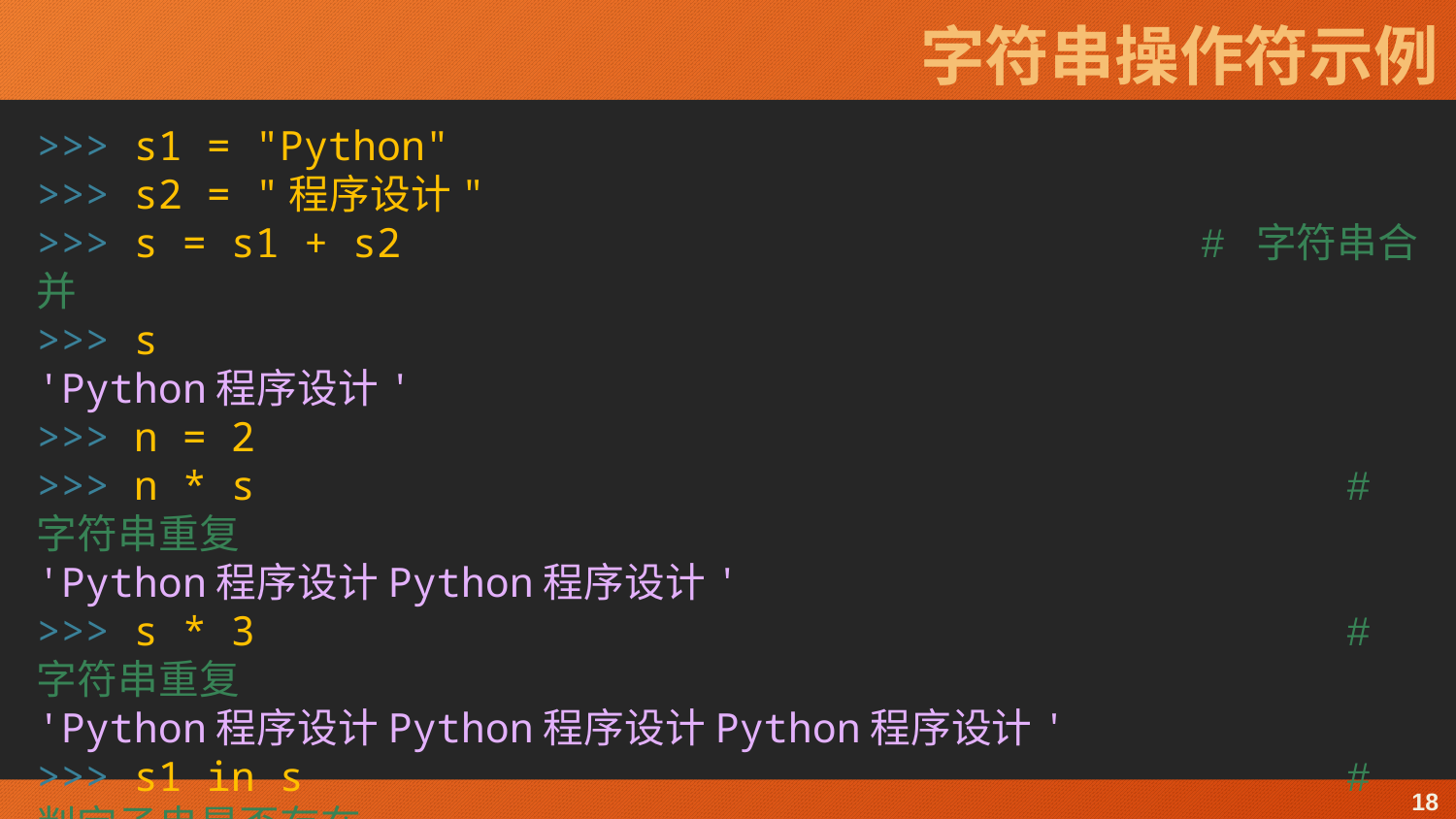

# 字符串操作符示例
>>> s1 = "Python"
>>> s2 = "程序设计"
>>> s = s1 + s2						#  字符串合并
>>> s
'Python程序设计'
>>> n = 2
>>> n * s								#  字符串重复
'Python程序设计Python程序设计'
>>> s * 3								#  字符串重复
'Python程序设计Python程序设计Python程序设计'
>>> s1 in s								#  判定子串是否存在
True
>>>
18